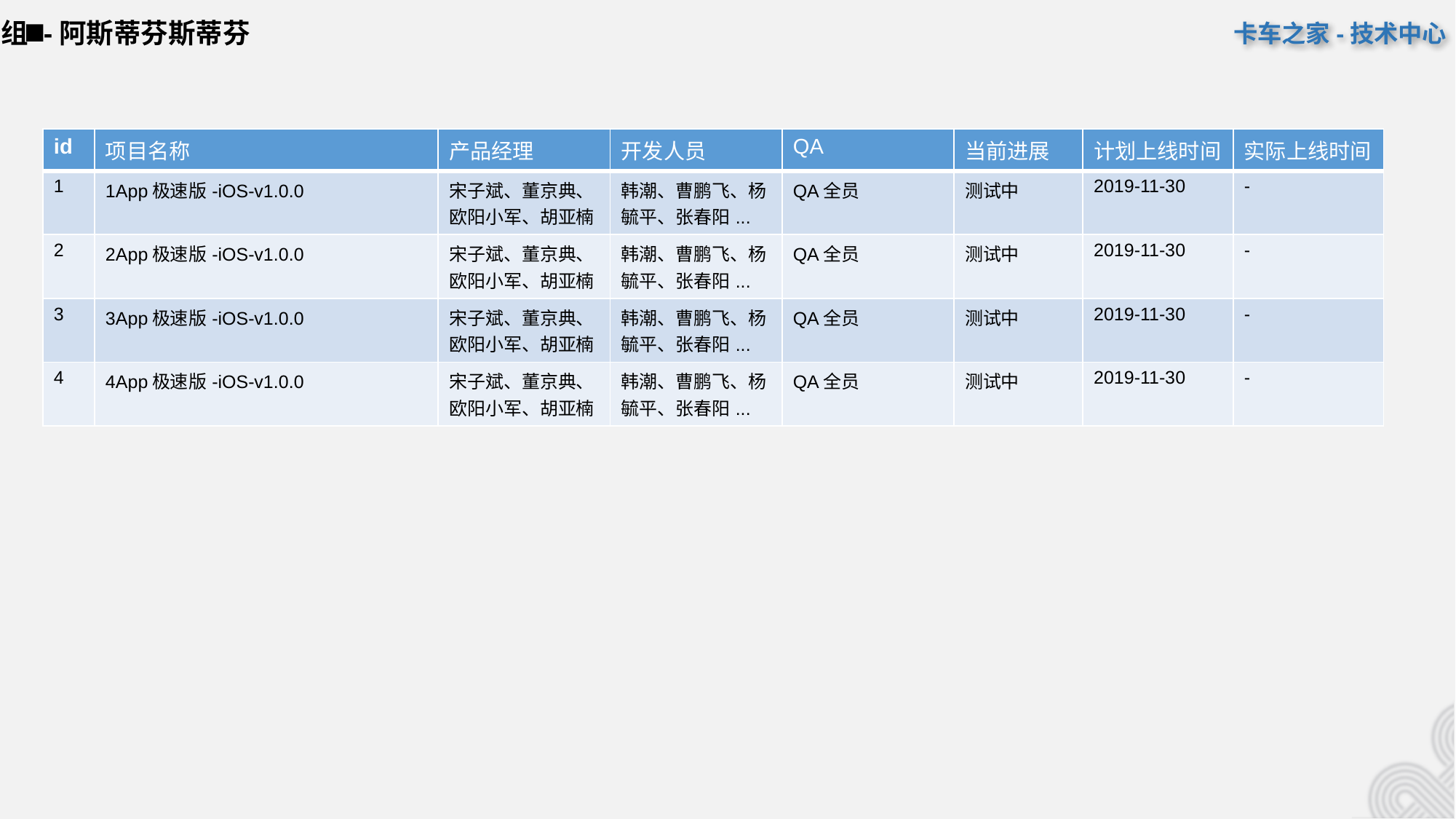

运维组--阿斯蒂芬斯蒂芬
| id | 项目名称 | 产品经理 | 开发人员 | QA | 当前进展 | 计划上线时间 | 实际上线时间 |
| --- | --- | --- | --- | --- | --- | --- | --- |
| 1 | 1App极速版-iOS-v1.0.0 | 宋子斌、董京典、欧阳小军、胡亚楠 | 韩潮、曹鹏飞、杨毓平、张春阳... | QA全员 | 测试中 | 2019-11-30 | - |
| 2 | 2App极速版-iOS-v1.0.0 | 宋子斌、董京典、欧阳小军、胡亚楠 | 韩潮、曹鹏飞、杨毓平、张春阳... | QA全员 | 测试中 | 2019-11-30 | - |
| 3 | 3App极速版-iOS-v1.0.0 | 宋子斌、董京典、欧阳小军、胡亚楠 | 韩潮、曹鹏飞、杨毓平、张春阳... | QA全员 | 测试中 | 2019-11-30 | - |
| 4 | 4App极速版-iOS-v1.0.0 | 宋子斌、董京典、欧阳小军、胡亚楠 | 韩潮、曹鹏飞、杨毓平、张春阳... | QA全员 | 测试中 | 2019-11-30 | - |